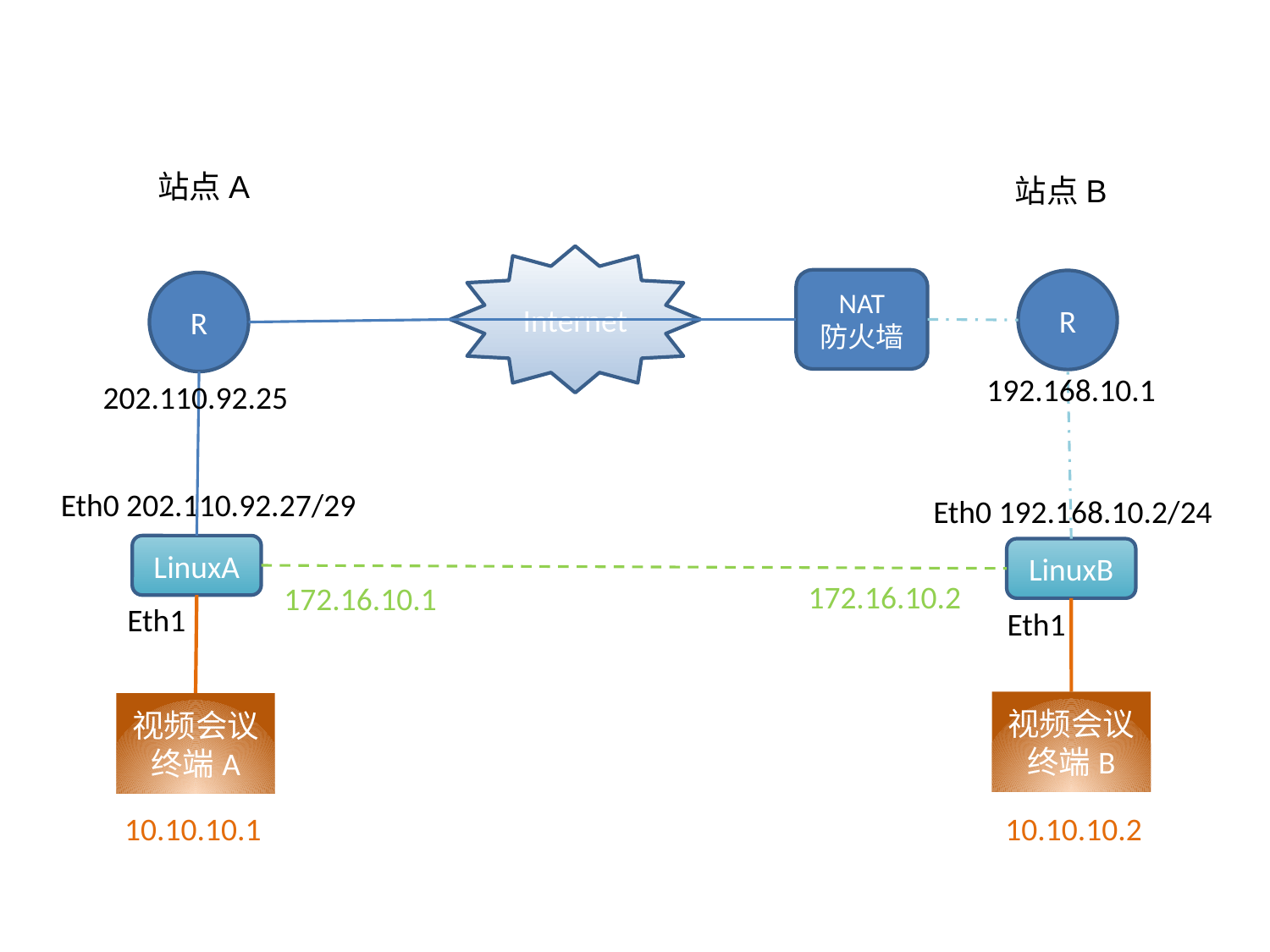

站点A
站点B
Internet
NAT
防火墙
R
R

192.168.10.1
202.110.92.25
Eth0 202.110.92.27/29
Eth0 192.168.10.2/24
LinuxA
LinuxB
172.16.10.2
172.16.10.1
Eth1
Eth1
视频会议终端B
视频会议终端A
10.10.10.1
10.10.10.2